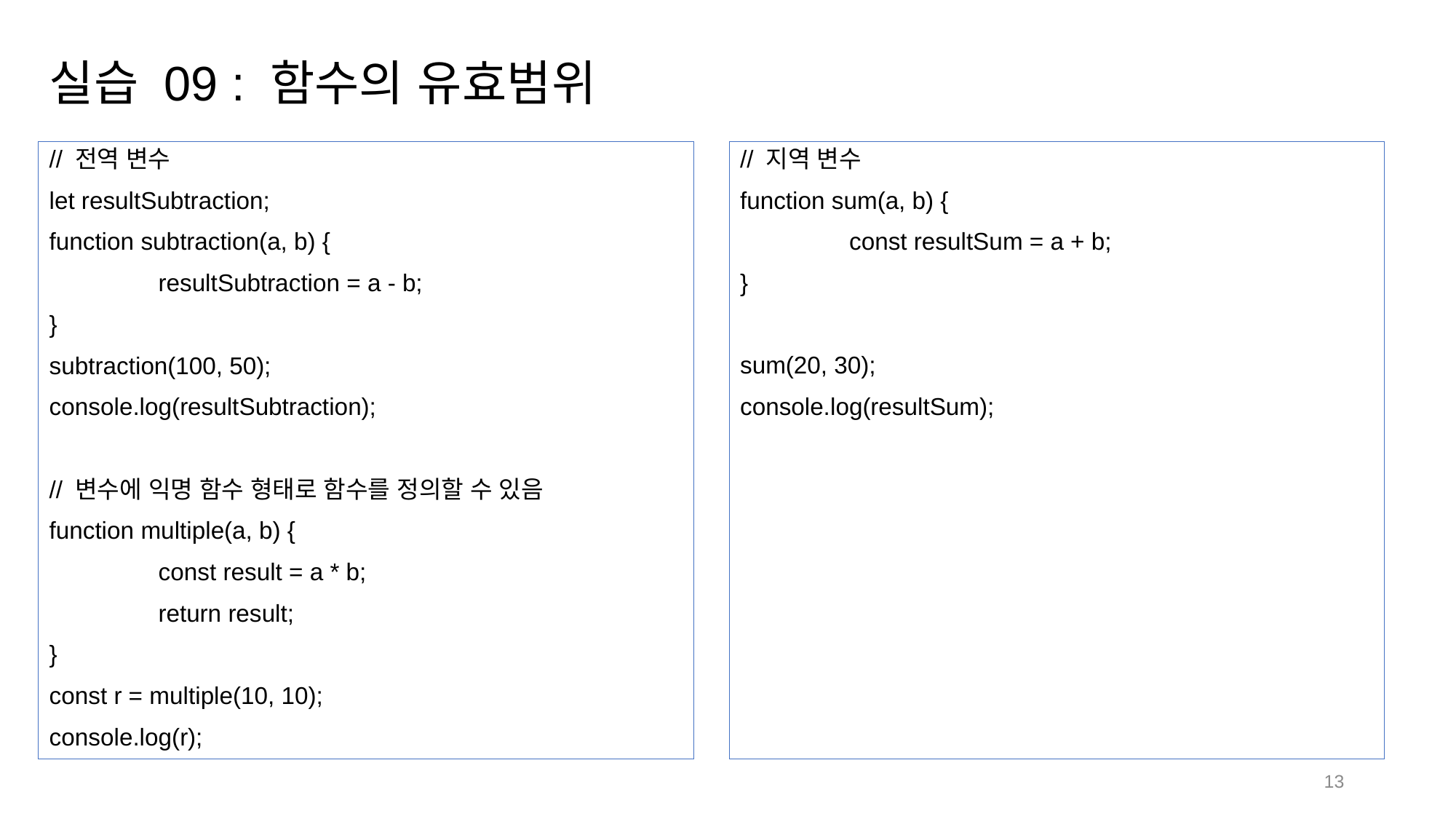

# 실습 09 : 함수의 유효범위
// 전역 변수
let resultSubtraction;
function subtraction(a, b) {
	resultSubtraction = a - b;
}
subtraction(100, 50);
console.log(resultSubtraction);

// 변수에 익명 함수 형태로 함수를 정의할 수 있음
function multiple(a, b) {
	const result = a * b;
	return result;
}
const r = multiple(10, 10);
console.log(r);
// 지역 변수
function sum(a, b) {
	const resultSum = a + b;
}

sum(20, 30);
console.log(resultSum);
13